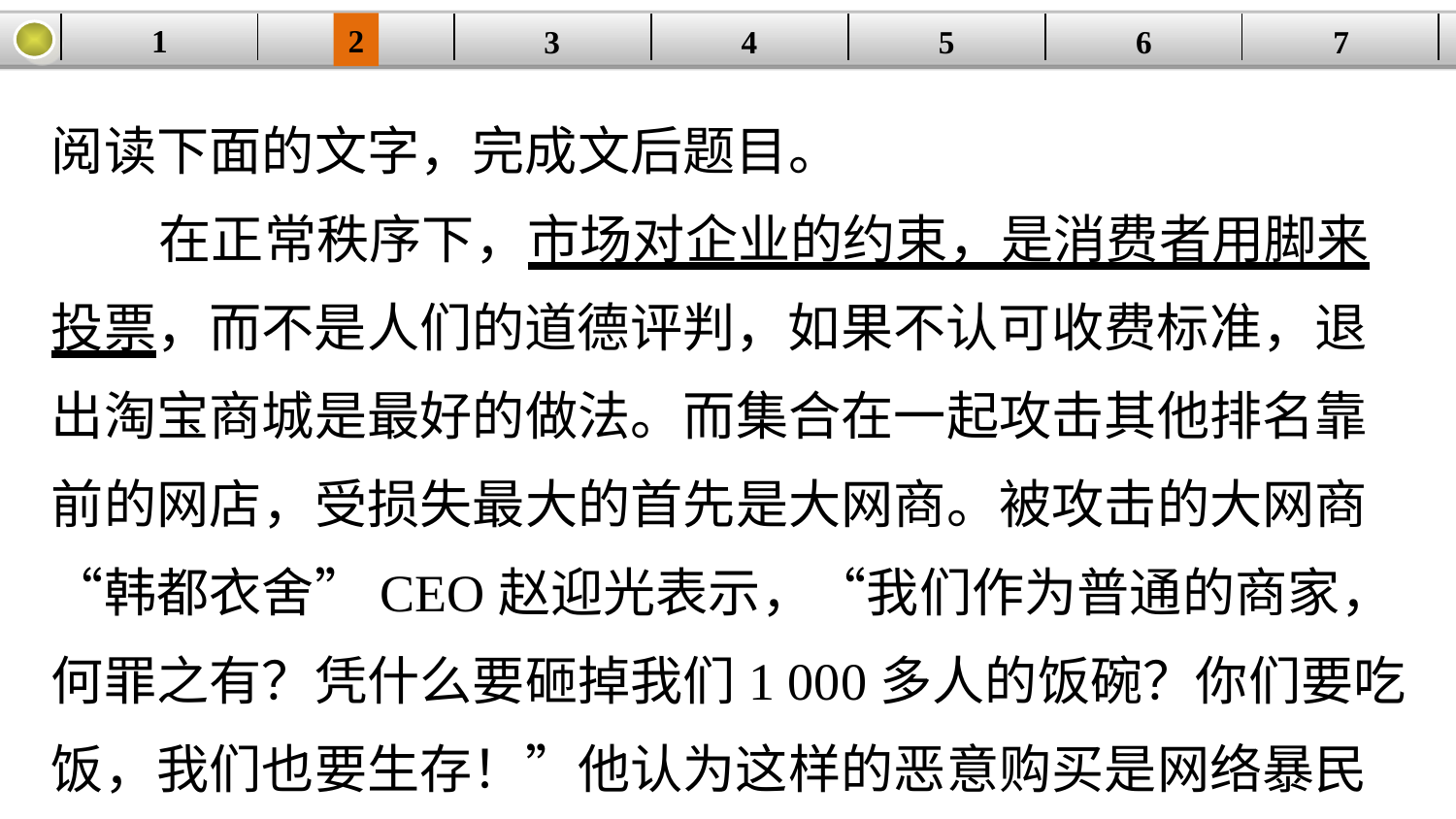

1
2
|  |  |  |  |  |  |  |
| --- | --- | --- | --- | --- | --- | --- |
3
4
5
6
7

阅读下面的文字，完成文后题目。
        在正常秩序下，市场对企业的约束，是消费者用脚来投票，而不是人们的道德评判，如果不认可收费标准，退出淘宝商城是最好的做法。而集合在一起攻击其他排名靠前的网店，受损失最大的首先是大网商。被攻击的大网商“韩都衣舍”CEO赵迎光表示，“我们作为普通的商家，何罪之有？凭什么要砸掉我们1 000多人的饭碗？你们要吃饭，我们也要生存！”他认为这样的恶意购买是网络暴民的不理性行为，